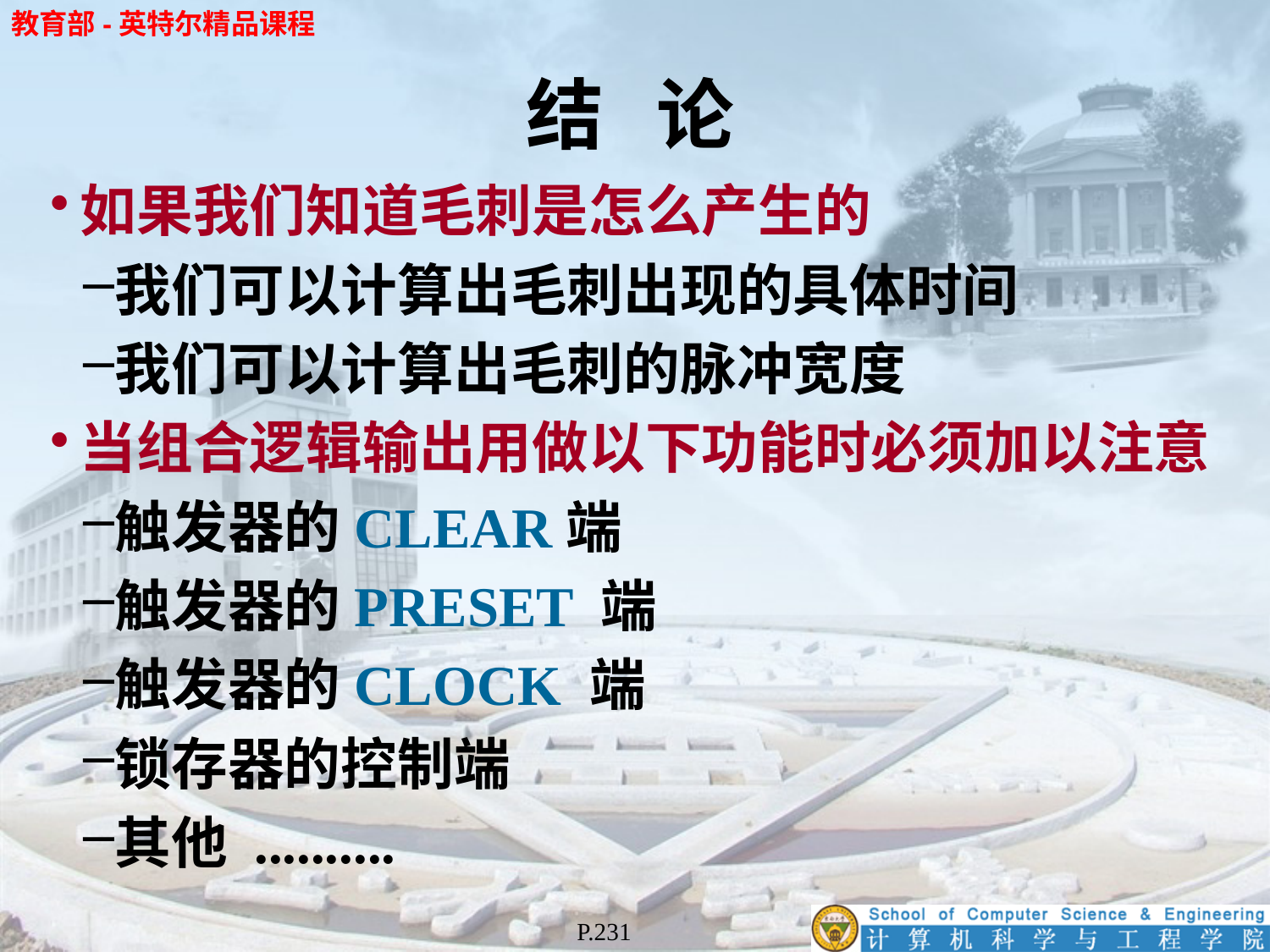

# 结   论
如果我们知道毛刺是怎么产生的
我们可以计算出毛刺出现的具体时间
我们可以计算出毛刺的脉冲宽度
当组合逻辑输出用做以下功能时必须加以注意
触发器的CLEAR端
触发器的PRESET 端
触发器的CLOCK 端
锁存器的控制端
其他 ..........
P.231